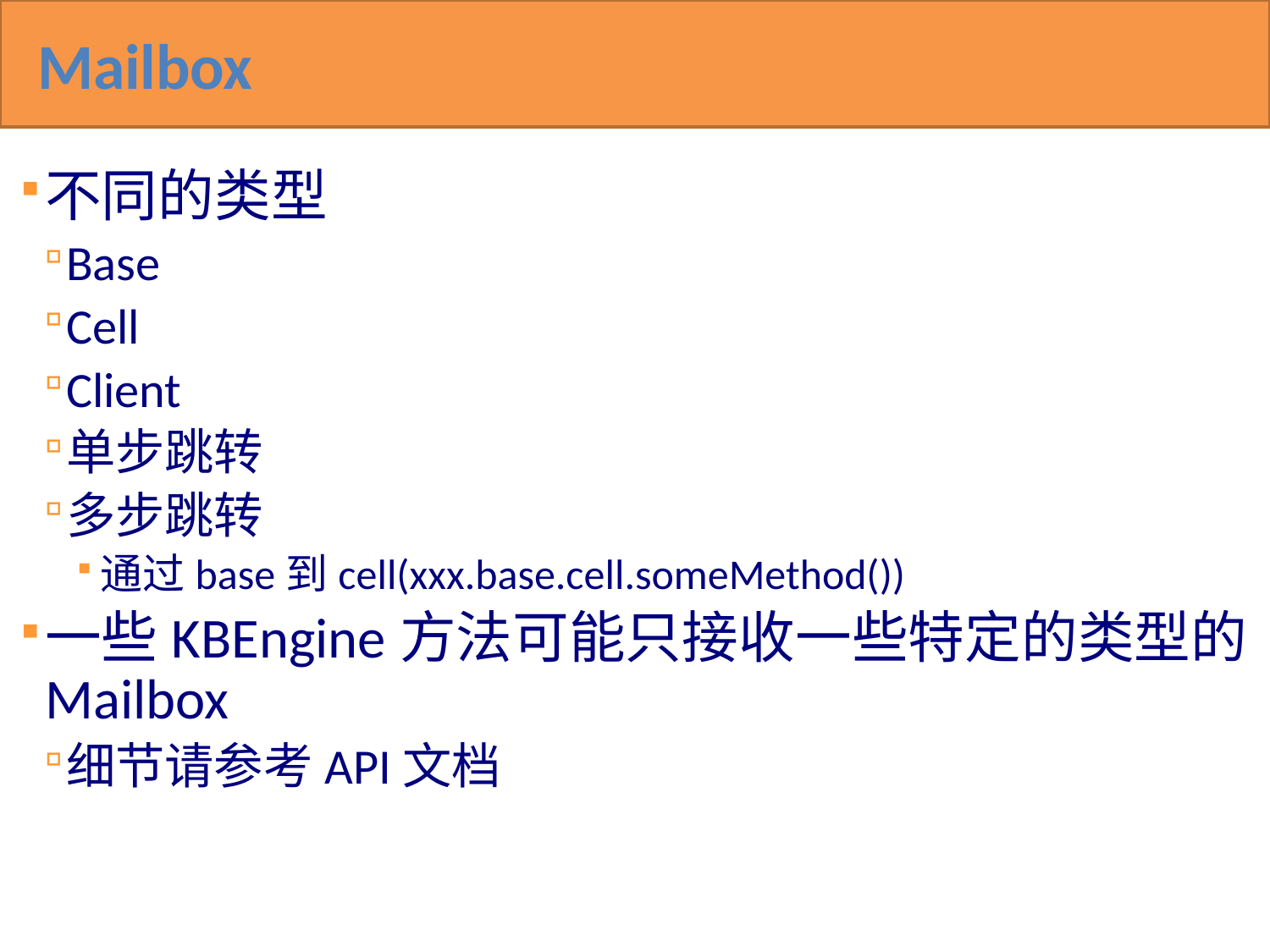

# Mailbox
不同的类型
Base
Cell
Client
单步跳转
多步跳转
通过base到cell(xxx.base.cell.someMethod())
一些KBEngine方法可能只接收一些特定的类型的Mailbox
细节请参考API文档